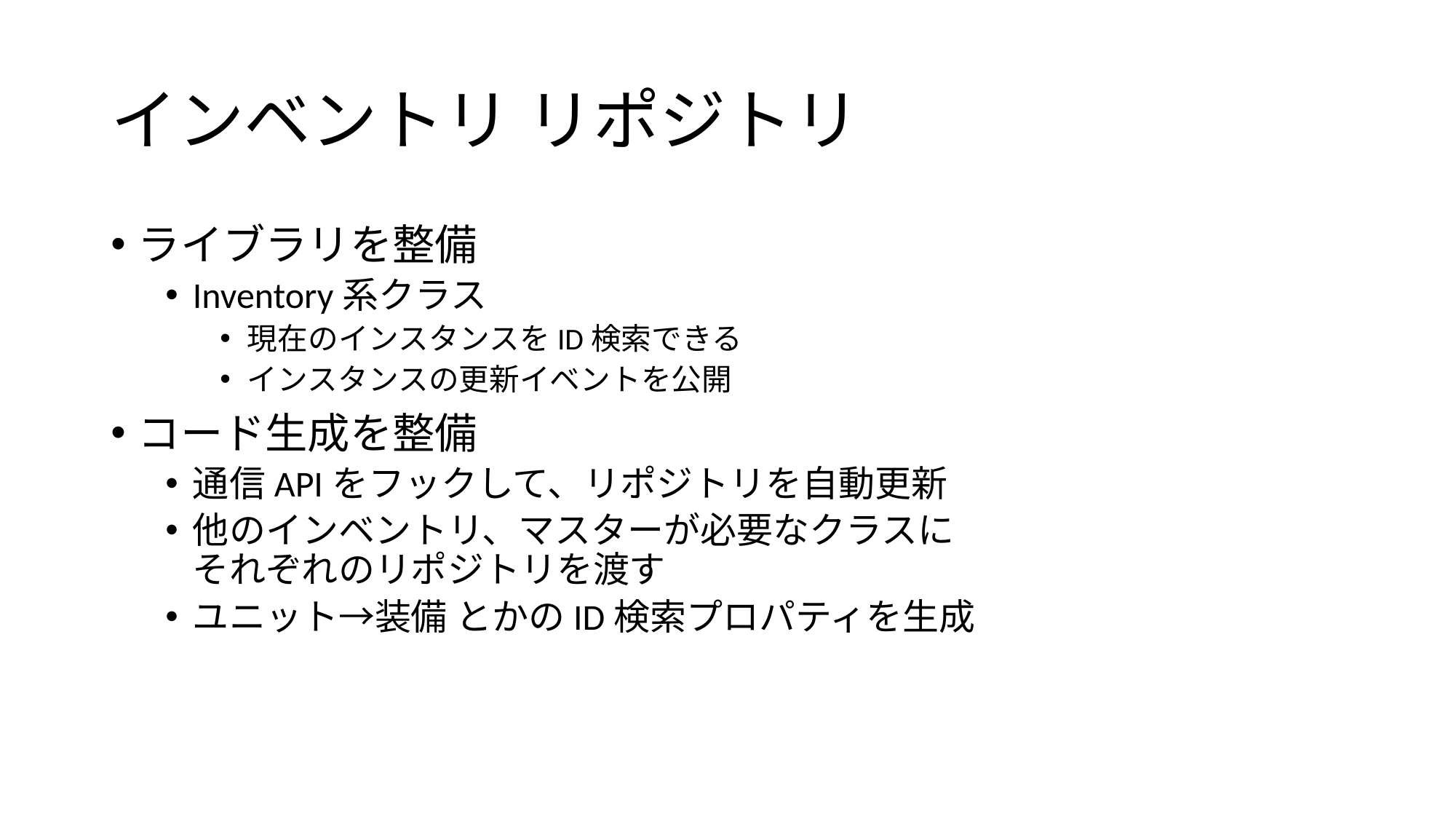

# インベントリ リポジトリ
ライブラリを整備
Inventory系クラス
現在のインスタンスをID検索できる
インスタンスの更新イベントを公開
コード生成を整備
通信APIをフックして、リポジトリを自動更新
他のインベントリ、マスターが必要なクラスに
それぞれのリポジトリを渡す
ユニット→装備 とかのID検索プロパティを生成